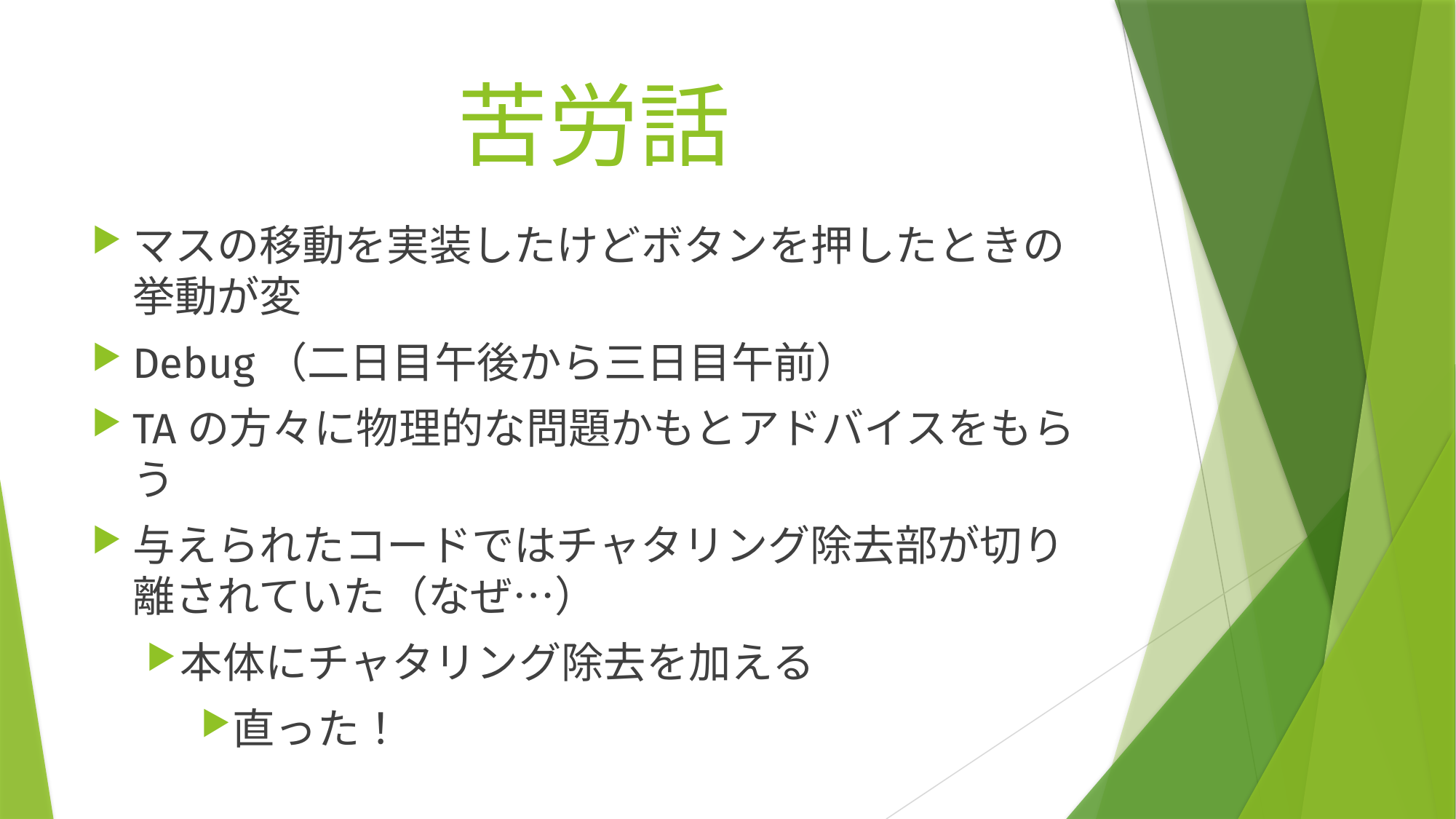

# 苦労話
マスの移動を実装したけどボタンを押したときの挙動が変
Debug（二日目午後から三日目午前）
TAの方々に物理的な問題かもとアドバイスをもらう
与えられたコードではチャタリング除去部が切り離されていた（なぜ…）
本体にチャタリング除去を加える
直った！